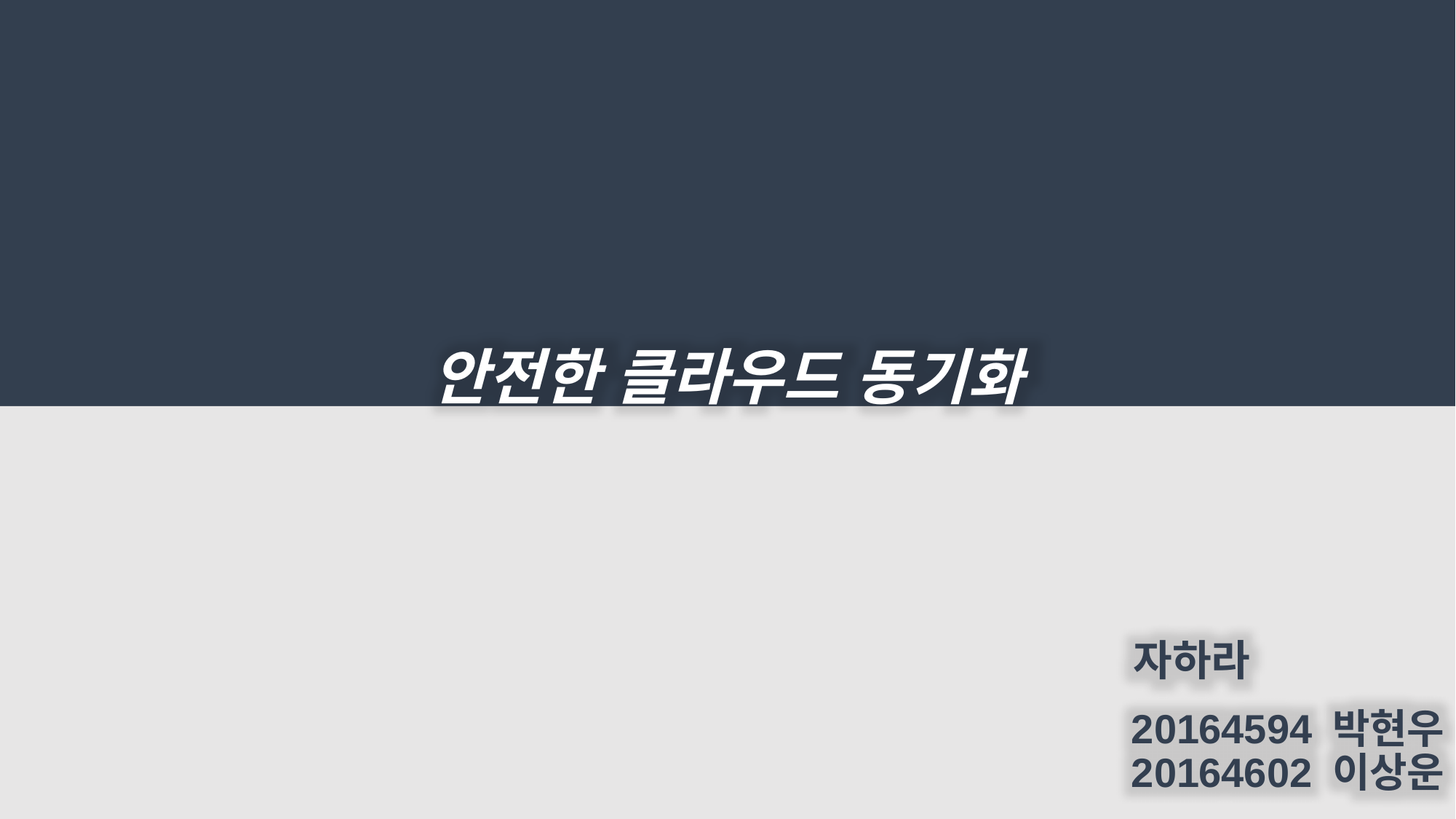

안전한 클라우드 동기화

자하라
20164594 박현우
20164602 이상운